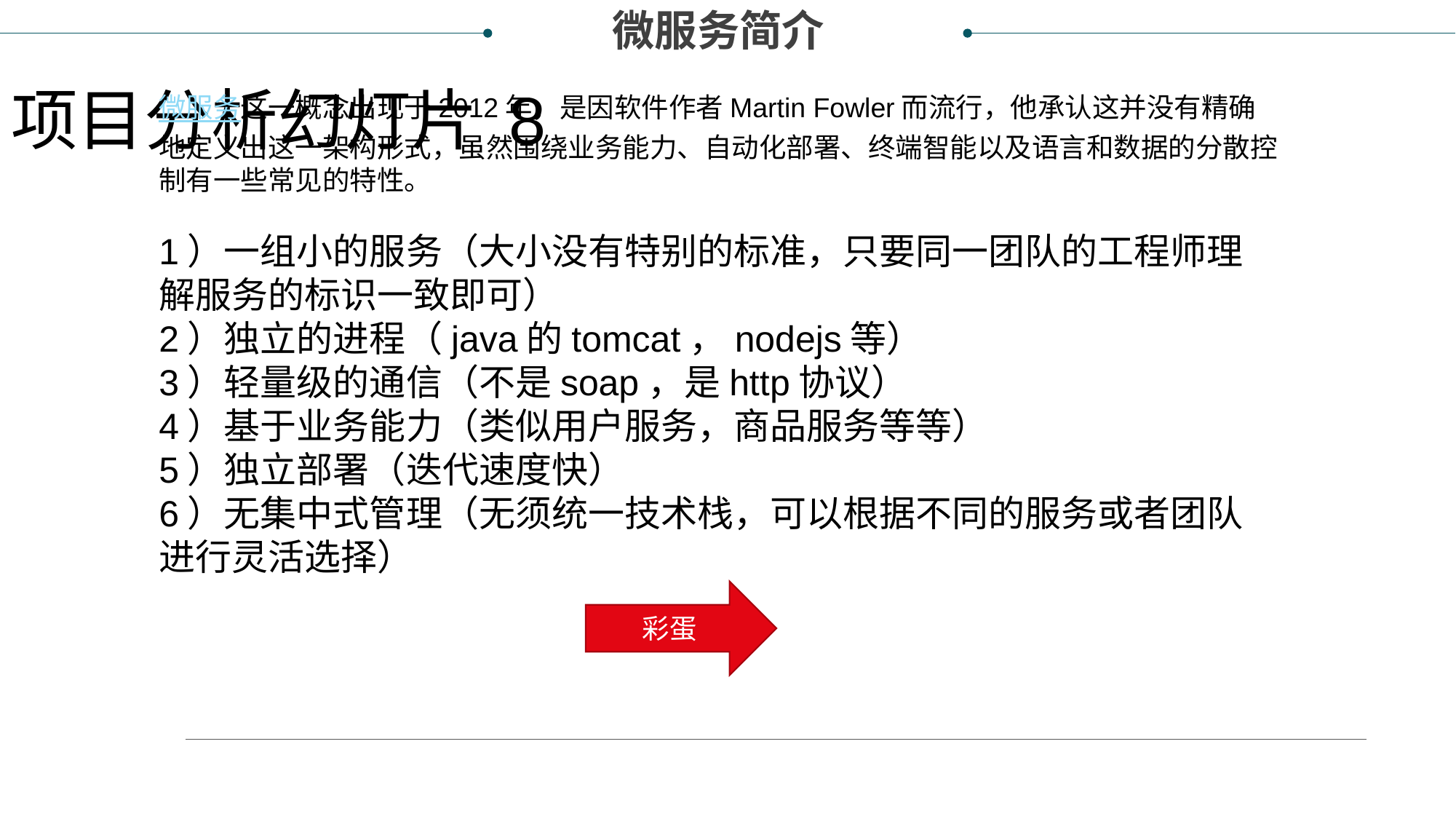

微服务简介
项目分析幻灯片 8
微服务这一概念出现于2012年，是因软件作者Martin Fowler而流行，他承认这并没有精确地定义出这一架构形式，虽然围绕业务能力、自动化部署、终端智能以及语言和数据的分散控制有一些常见的特性。

1）一组小的服务（大小没有特别的标准，只要同一团队的工程师理解服务的标识一致即可）
2）独立的进程（java的tomcat，nodejs等）
3）轻量级的通信（不是soap，是http协议）
4）基于业务能力（类似用户服务，商品服务等等）
5）独立部署（迭代速度快）
6）无集中式管理（无须统一技术栈，可以根据不同的服务或者团队进行灵活选择）
彩蛋